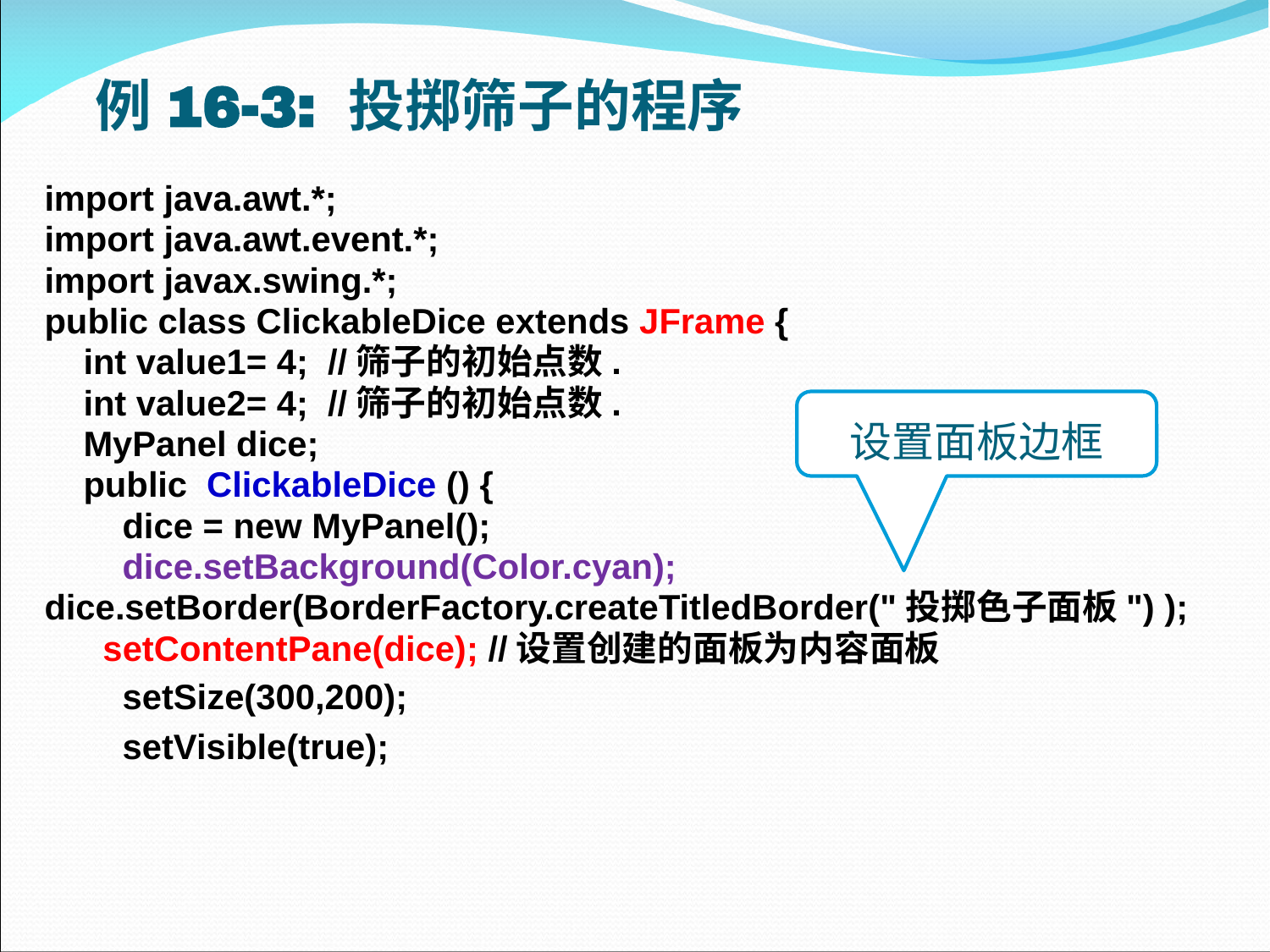

# 例16-3: 投掷筛子的程序
import java.awt.*;
import java.awt.event.*;
import javax.swing.*;
public class ClickableDice extends JFrame {
    int value1= 4;  //筛子的初始点数.
    int value2= 4;  //筛子的初始点数.
    MyPanel dice;
    public  ClickableDice () {
        dice = new MyPanel();
        dice.setBackground(Color.cyan);
dice.setBorder(BorderFactory.createTitledBorder("投掷色子面板") );
      setContentPane(dice); //设置创建的面板为内容面板
        setSize(300,200);
        setVisible(true);

设置面板边框